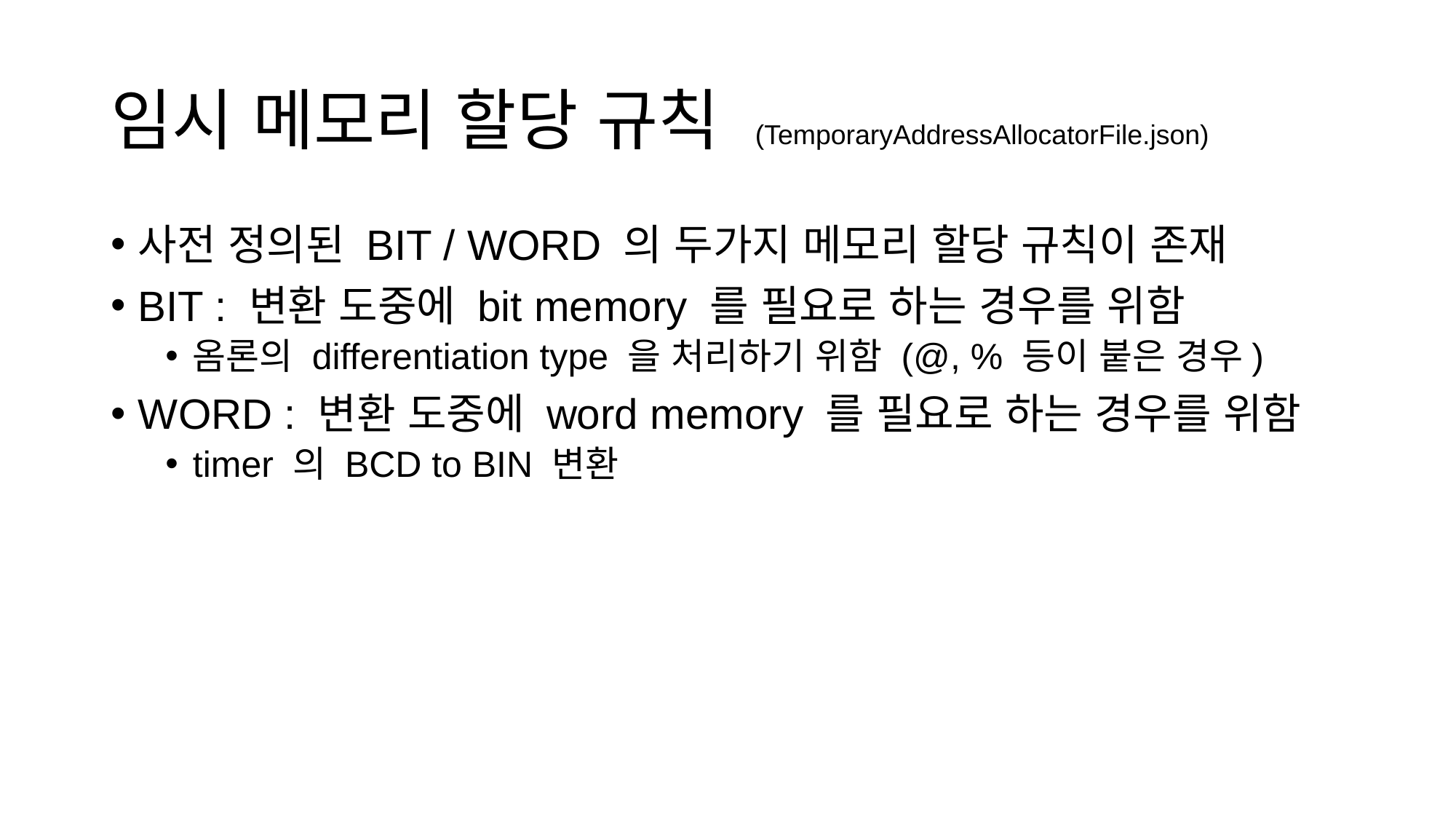

# 임시 메모리 할당 규칙 (TemporaryAddressAllocatorFile.json)
사전 정의된 BIT / WORD 의 두가지 메모리 할당 규칙이 존재
BIT : 변환 도중에 bit memory 를 필요로 하는 경우를 위함
옴론의 differentiation type 을 처리하기 위함 (@, % 등이 붙은 경우)
WORD : 변환 도중에 word memory 를 필요로 하는 경우를 위함
timer 의 BCD to BIN 변환